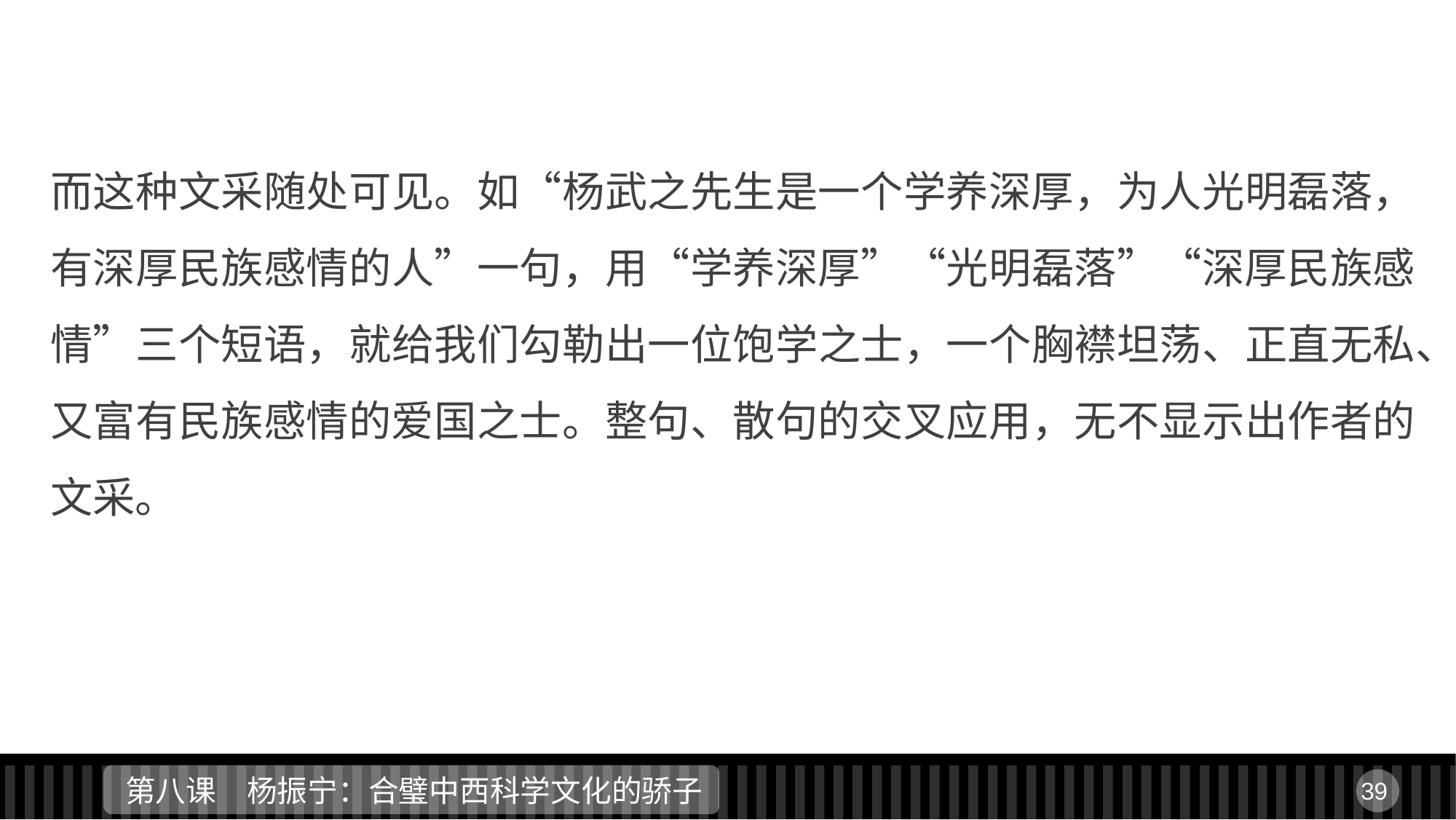

而这种文采随处可见。如“杨武之先生是一个学养深厚，为人光明磊落，有深厚民族感情的人”一句，用“学养深厚”“光明磊落”“深厚民族感情”三个短语，就给我们勾勒出一位饱学之士，一个胸襟坦荡、正直无私、又富有民族感情的爱国之士。整句、散句的交叉应用，无不显示出作者的文采。